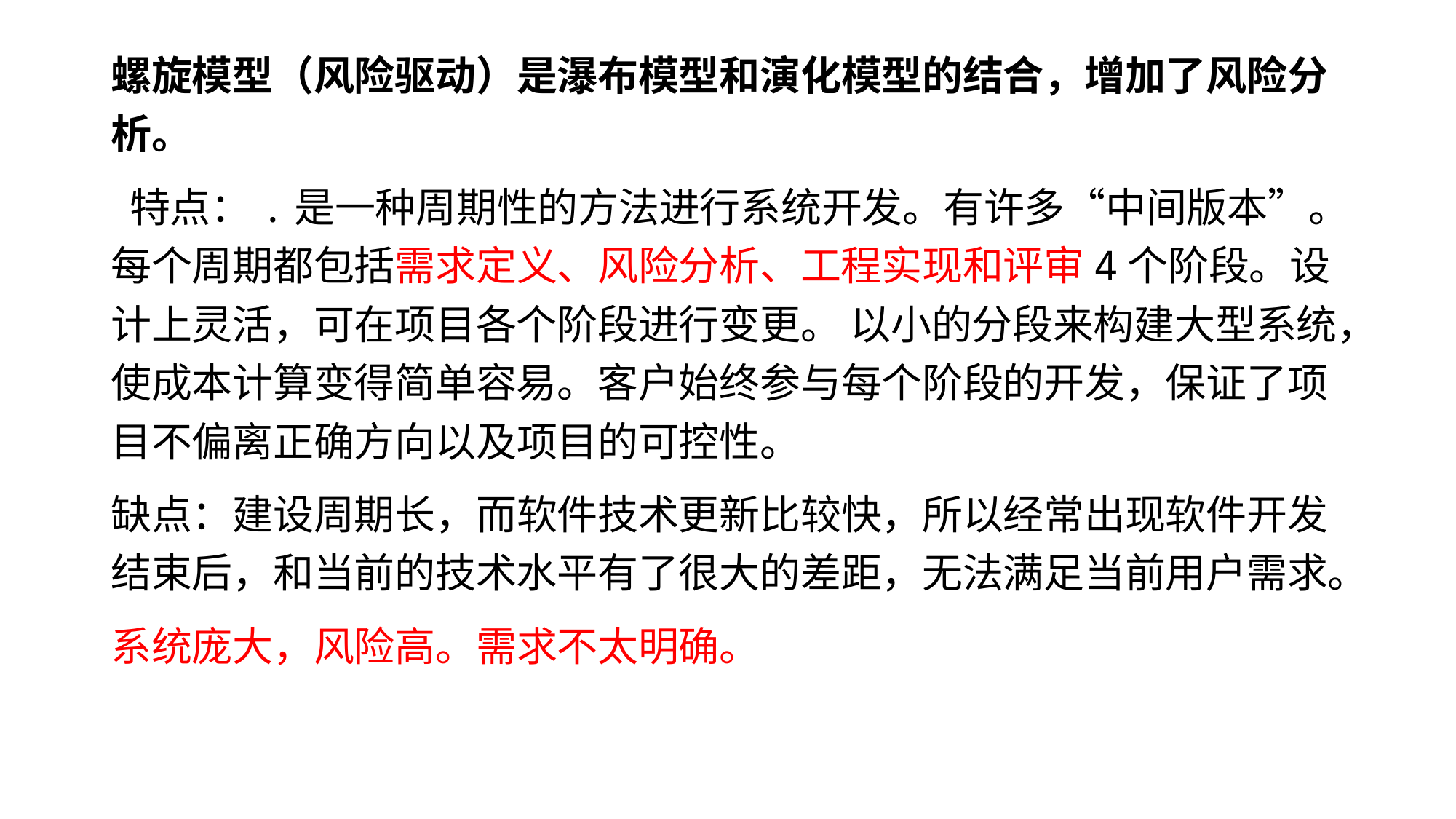

螺旋模型（风险驱动）是瀑布模型和演化模型的结合，增加了风险分析。
 特点：.是一种周期性的方法进行系统开发。有许多“中间版本”。每个周期都包括需求定义、风险分析、工程实现和评审4个阶段。设计上灵活，可在项目各个阶段进行变更。 以小的分段来构建大型系统，使成本计算变得简单容易。客户始终参与每个阶段的开发，保证了项目不偏离正确方向以及项目的可控性。
缺点：建设周期长，而软件技术更新比较快，所以经常出现软件开发结束后，和当前的技术水平有了很大的差距，无法满足当前用户需求。
系统庞大，风险高。需求不太明确。